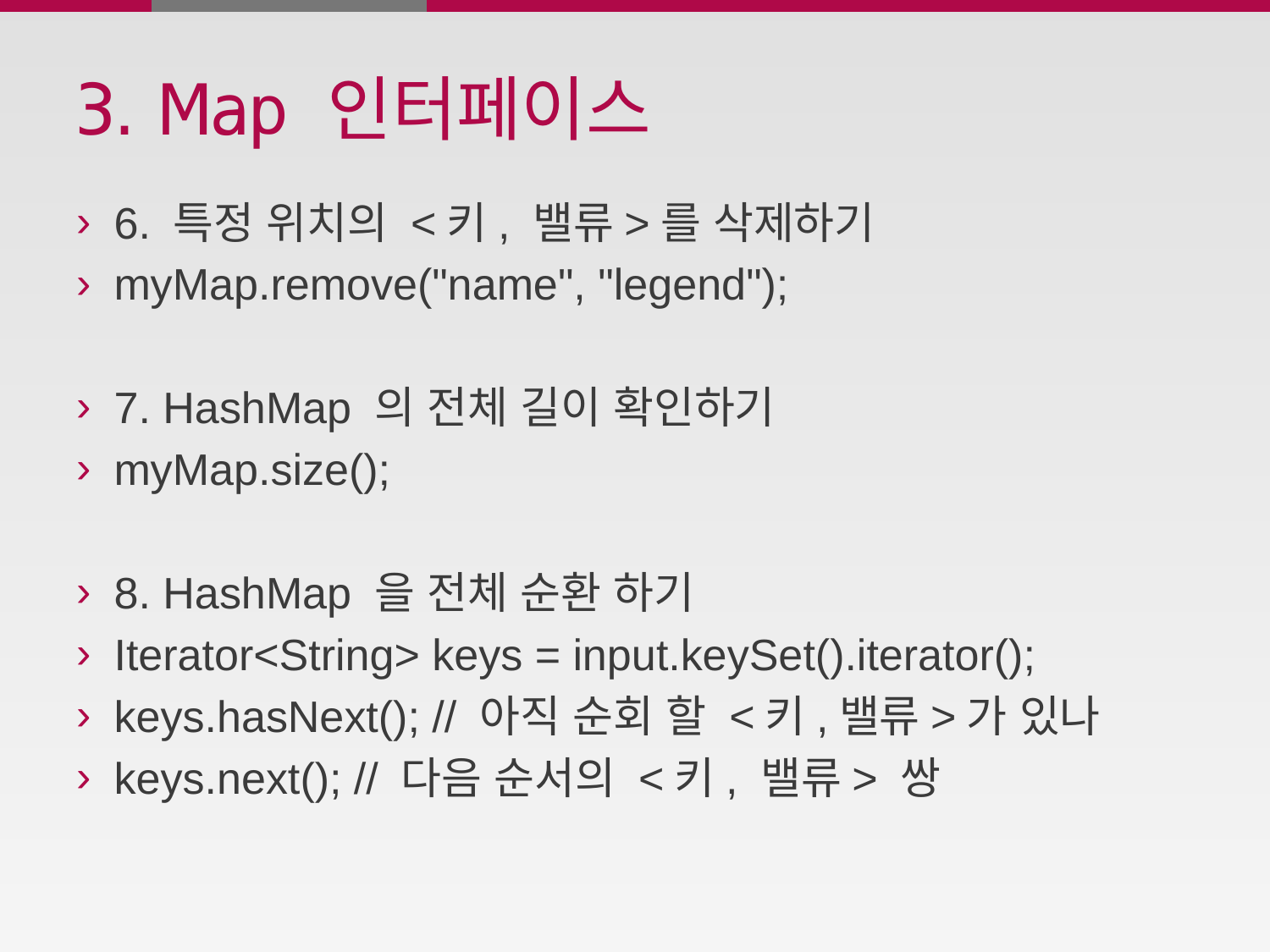

# 3. Map 인터페이스
6. 특정 위치의 <키, 밸류>를 삭제하기
myMap.remove("name", "legend");

7. HashMap 의 전체 길이 확인하기
myMap.size();

8. HashMap 을 전체 순환 하기
Iterator<String> keys = input.keySet().iterator();
keys.hasNext(); // 아직 순회 할 <키,밸류>가 있나
keys.next(); // 다음 순서의 <키, 밸류> 쌍